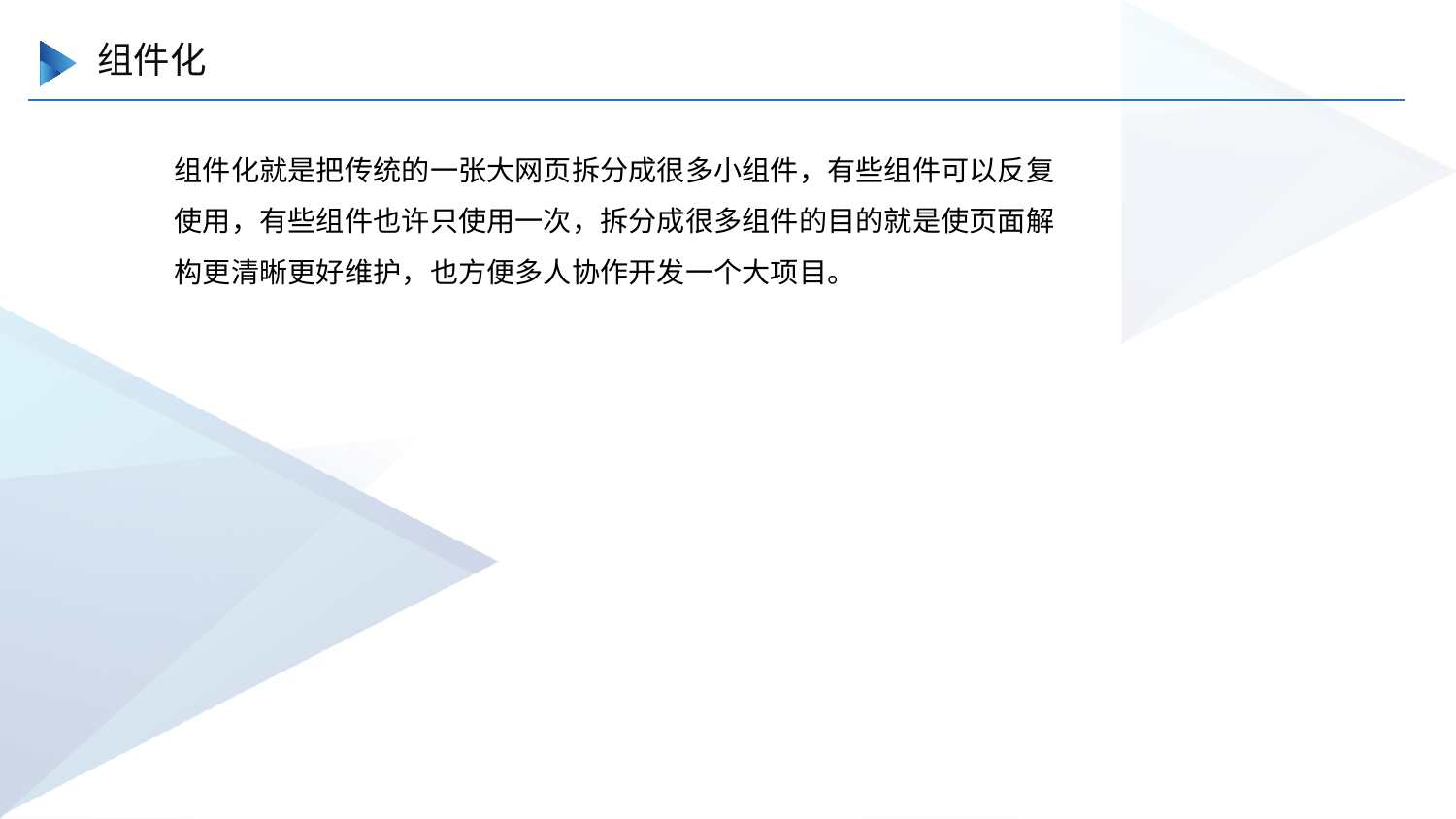

组件化
组件化就是把传统的一张大网页拆分成很多小组件，有些组件可以反复使用，有些组件也许只使用一次，拆分成很多组件的目的就是使页面解构更清晰更好维护，也方便多人协作开发一个大项目。